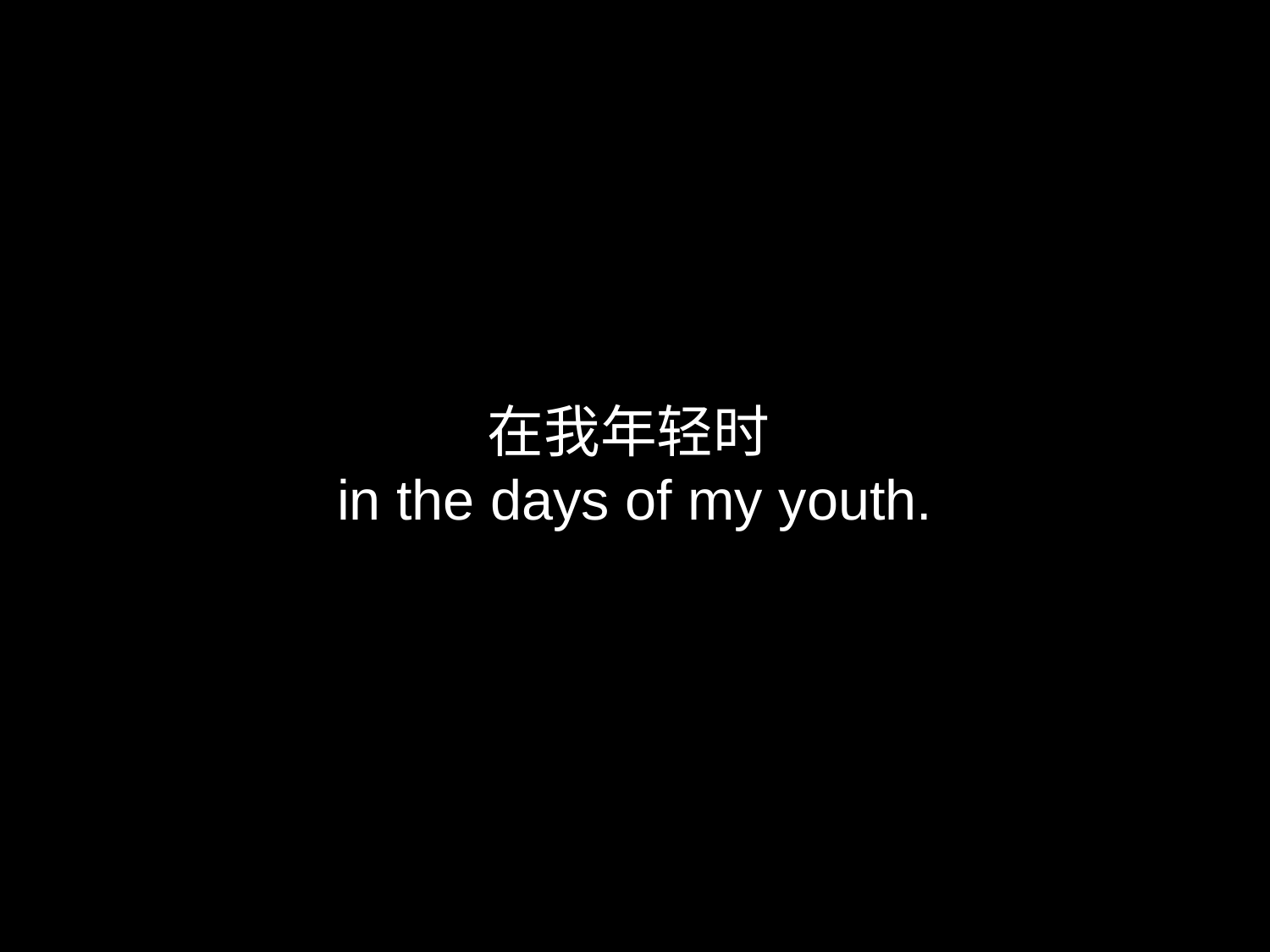

在我年轻时
in the days of my youth.